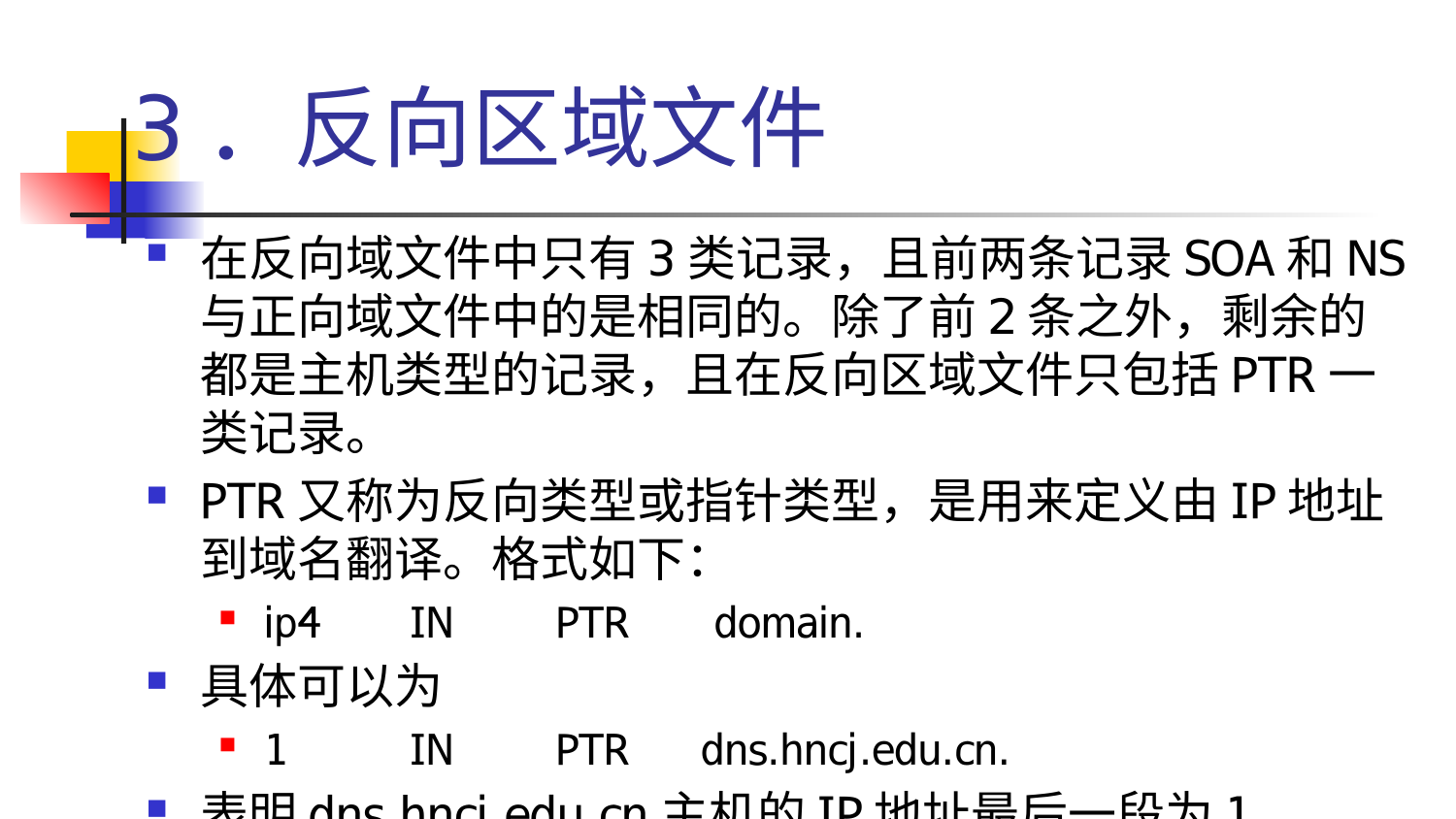

# 3．反向区域文件
在反向域文件中只有3类记录，且前两条记录SOA和NS与正向域文件中的是相同的。除了前2条之外，剩余的都是主机类型的记录，且在反向区域文件只包括PTR一类记录。
PTR又称为反向类型或指针类型，是用来定义由IP地址到域名翻译。格式如下：
ip4	IN	PTR	 domain.
具体可以为
1 	IN	PTR	dns.hncj.edu.cn.
表明dns.hncj.edu.cn主机的IP地址最后一段为1。